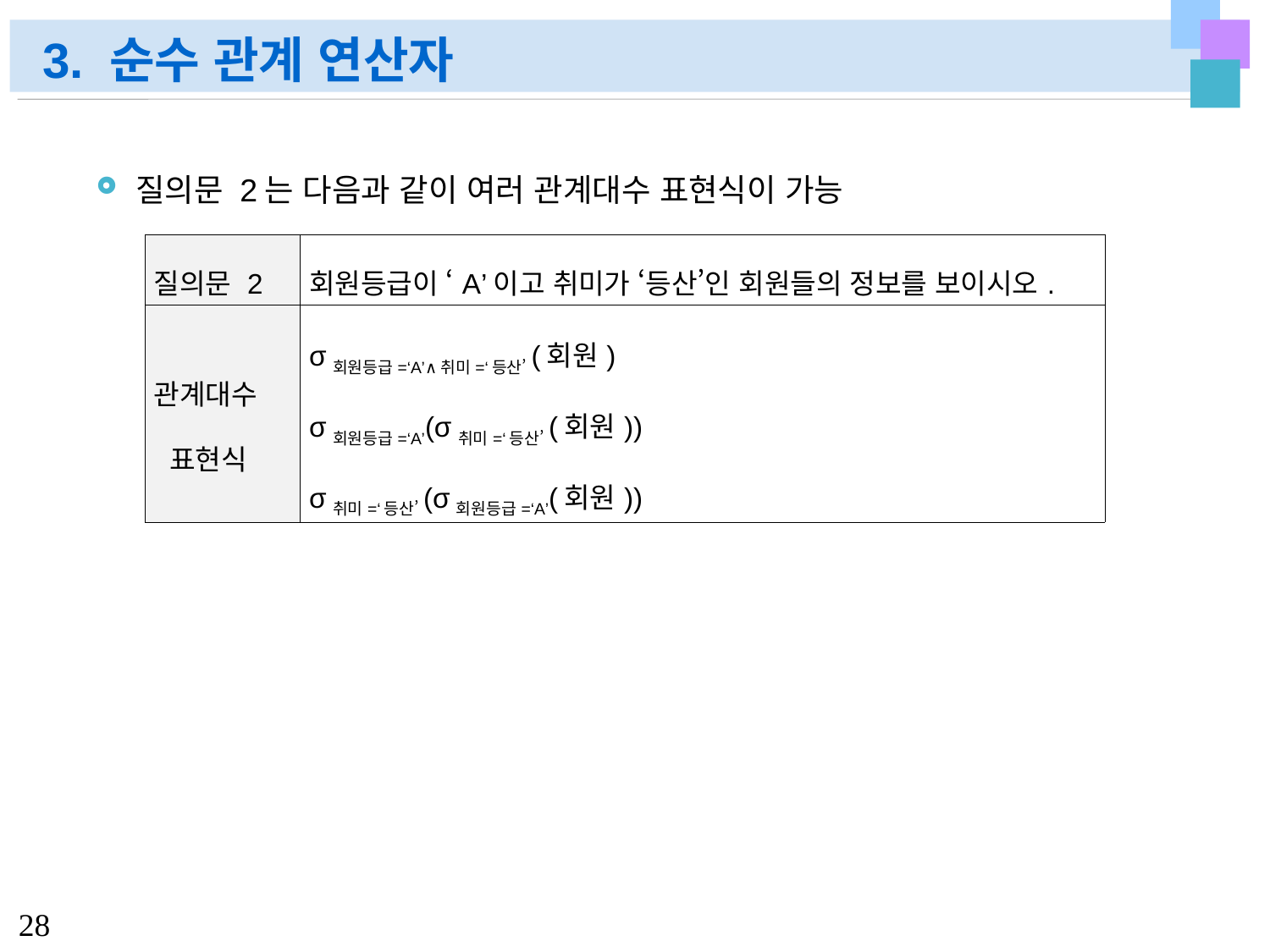

# 3. 순수 관계 연산자

질의문 2는 다음과 같이 여러 관계대수 표현식이 가능

| 질의문 2 | 회원등급이 ‘A’이고 취미가 ‘등산’인 회원들의 정보를 보이시오. |
| --- | --- |
| 관계대수 표현식 | σ회원등급=‘A’∧취미=‘등산’(회원) σ회원등급=‘A’(σ취미=‘등산’(회원)) σ취미=‘등산’(σ회원등급=‘A’(회원)) |